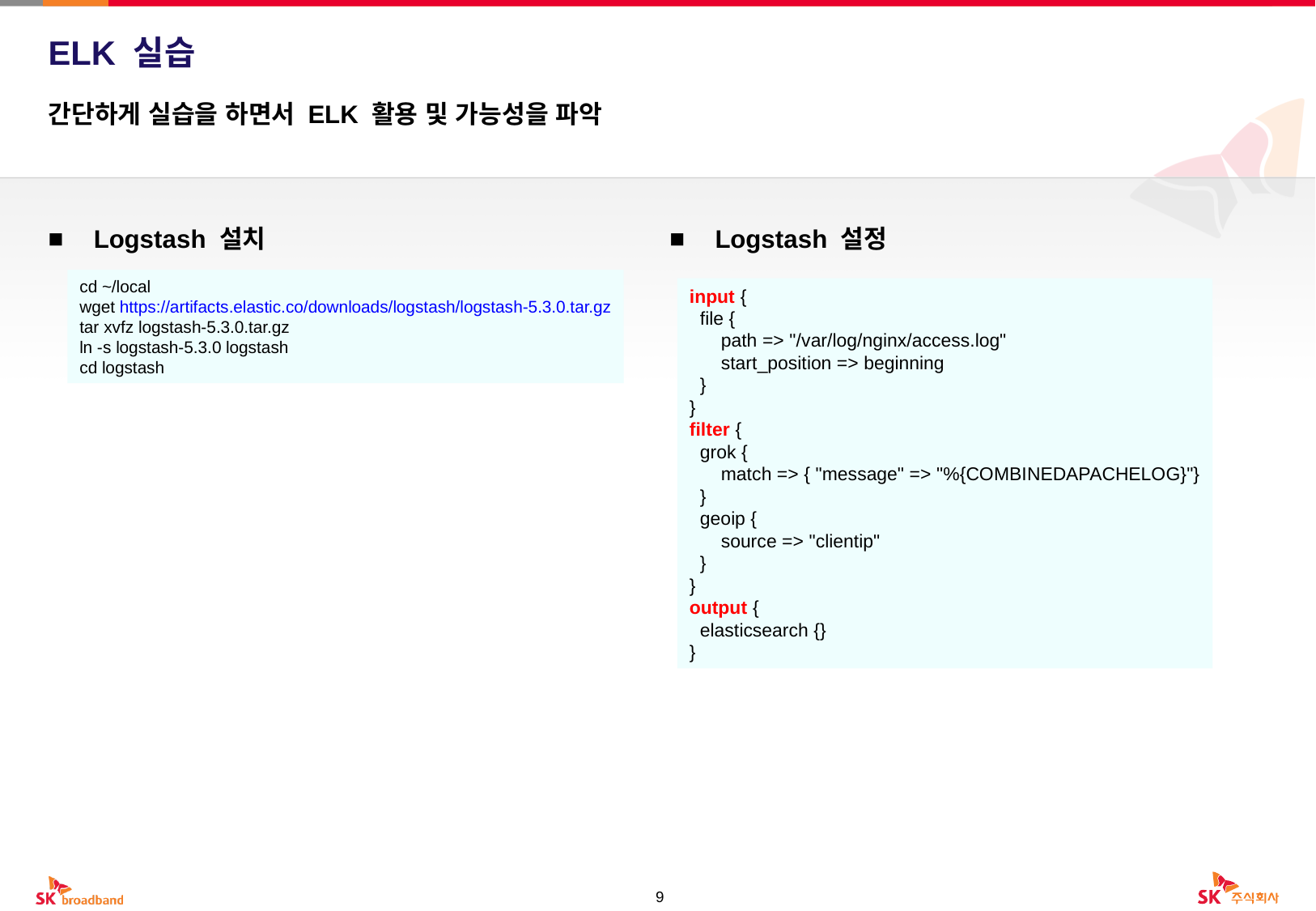

# ELK 실습
간단하게 실습을 하면서 ELK 활용 및 가능성을 파악

Logstash 설치
Logstash 설정
cd ~/local
wget https://artifacts.elastic.co/downloads/logstash/logstash-5.3.0.tar.gz
tar xvfz logstash-5.3.0.tar.gz
ln -s logstash-5.3.0 logstash
cd logstash
input {
  file {
      path => "/var/log/nginx/access.log"
      start_position => beginning
  }
}
filter {
  grok {
      match => { "message" => "%{COMBINEDAPACHELOG}"}
  }
  geoip {
      source => "clientip"
  }
}
output {
  elasticsearch {}
}